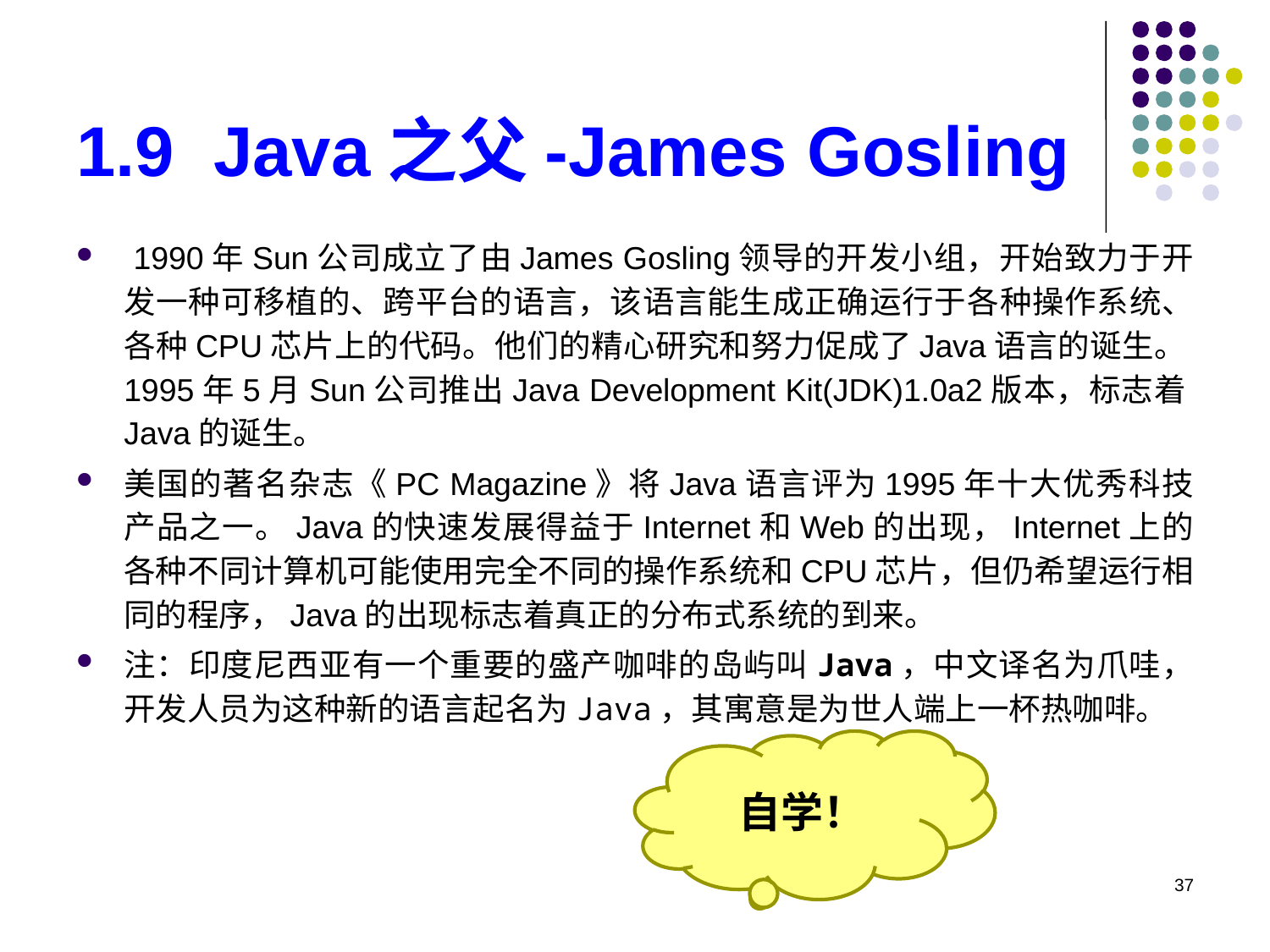

# 1.9  Java之父-James Gosling
 1990年Sun公司成立了由James Gosling领导的开发小组，开始致力于开发一种可移植的、跨平台的语言，该语言能生成正确运行于各种操作系统、各种CPU芯片上的代码。他们的精心研究和努力促成了Java语言的诞生。1995年5月Sun公司推出Java Development Kit(JDK)1.0a2版本，标志着Java的诞生。
美国的著名杂志《PC Magazine》将Java语言评为1995年十大优秀科技产品之一。Java的快速发展得益于Internet和Web的出现，Internet上的各种不同计算机可能使用完全不同的操作系统和CPU芯片，但仍希望运行相同的程序，Java的出现标志着真正的分布式系统的到来。
注：印度尼西亚有一个重要的盛产咖啡的岛屿叫Java，中文译名为爪哇，开发人员为这种新的语言起名为Java，其寓意是为世人端上一杯热咖啡。
自学！
37